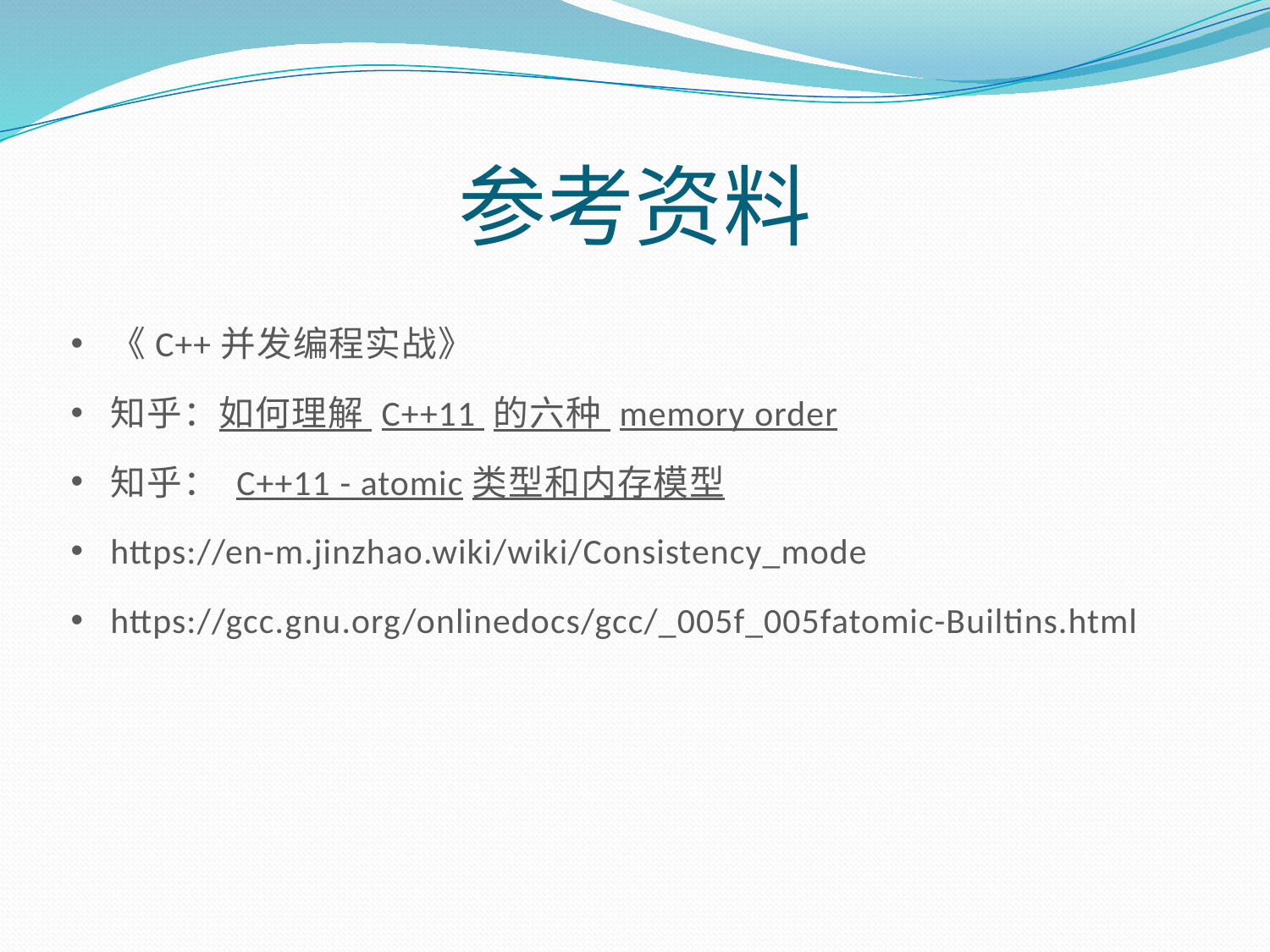

参考资料

《C++并发编程实战》
知乎：如何理解 C++11 的六种 memory order
知乎： C++11 - atomic类型和内存模型
https://en-m.jinzhao.wiki/wiki/Consistency_mode
https://gcc.gnu.org/onlinedocs/gcc/_005f_005fatomic-Builtins.html